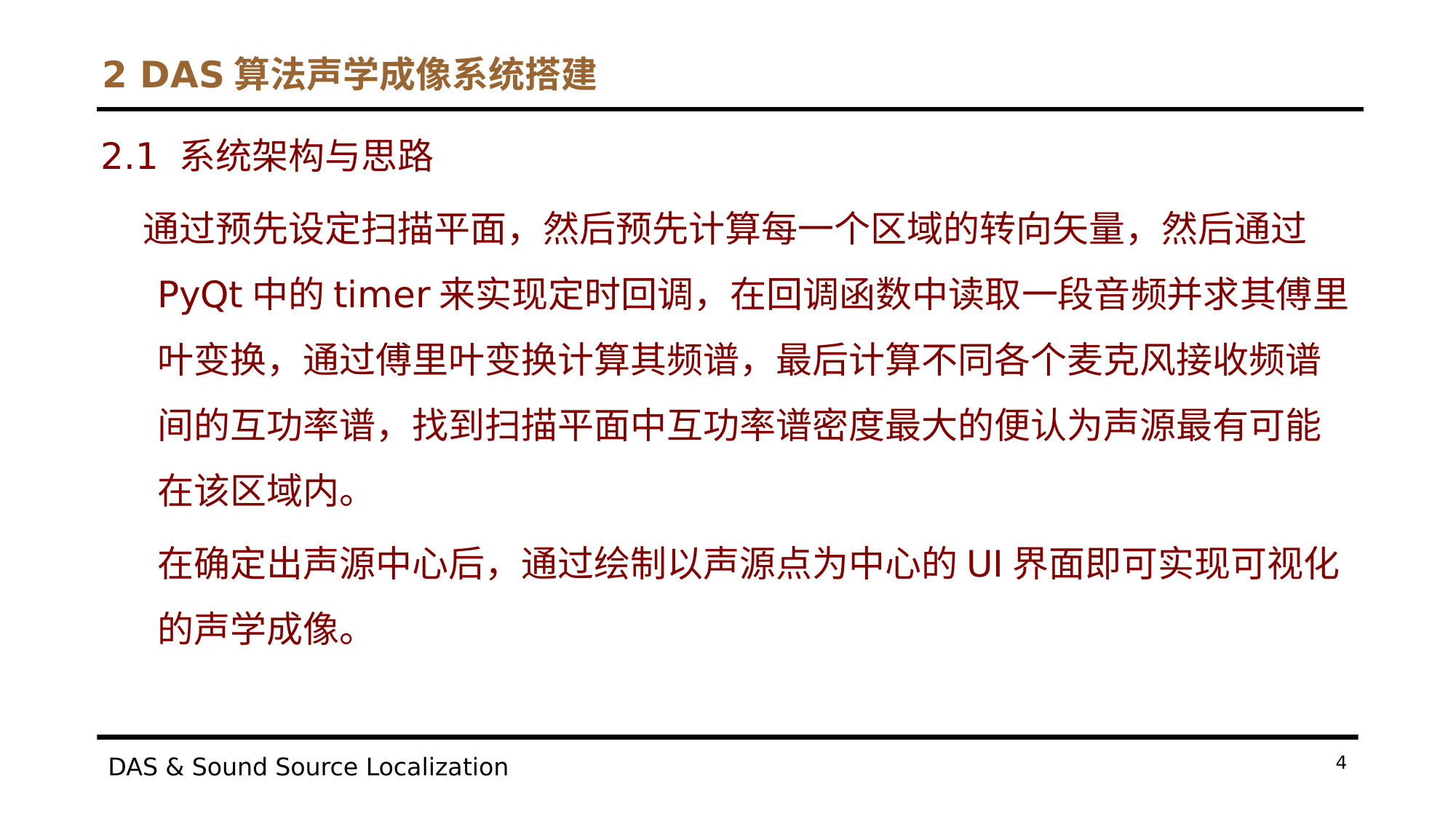

# 2 DAS算法声学成像系统搭建
2.1 系统架构与思路
    通过预先设定扫描平面，然后预先计算每一个区域的转向矢量，然后通过PyQt中的timer来实现定时回调，在回调函数中读取一段音频并求其傅里叶变换，通过傅里叶变换计算其频谱，最后计算不同各个麦克风接收频谱间的互功率谱，找到扫描平面中互功率谱密度最大的便认为声源最有可能在该区域内。
	在确定出声源中心后，通过绘制以声源点为中心的UI界面即可实现可视化的声学成像。
4
DAS & Sound Source Localization